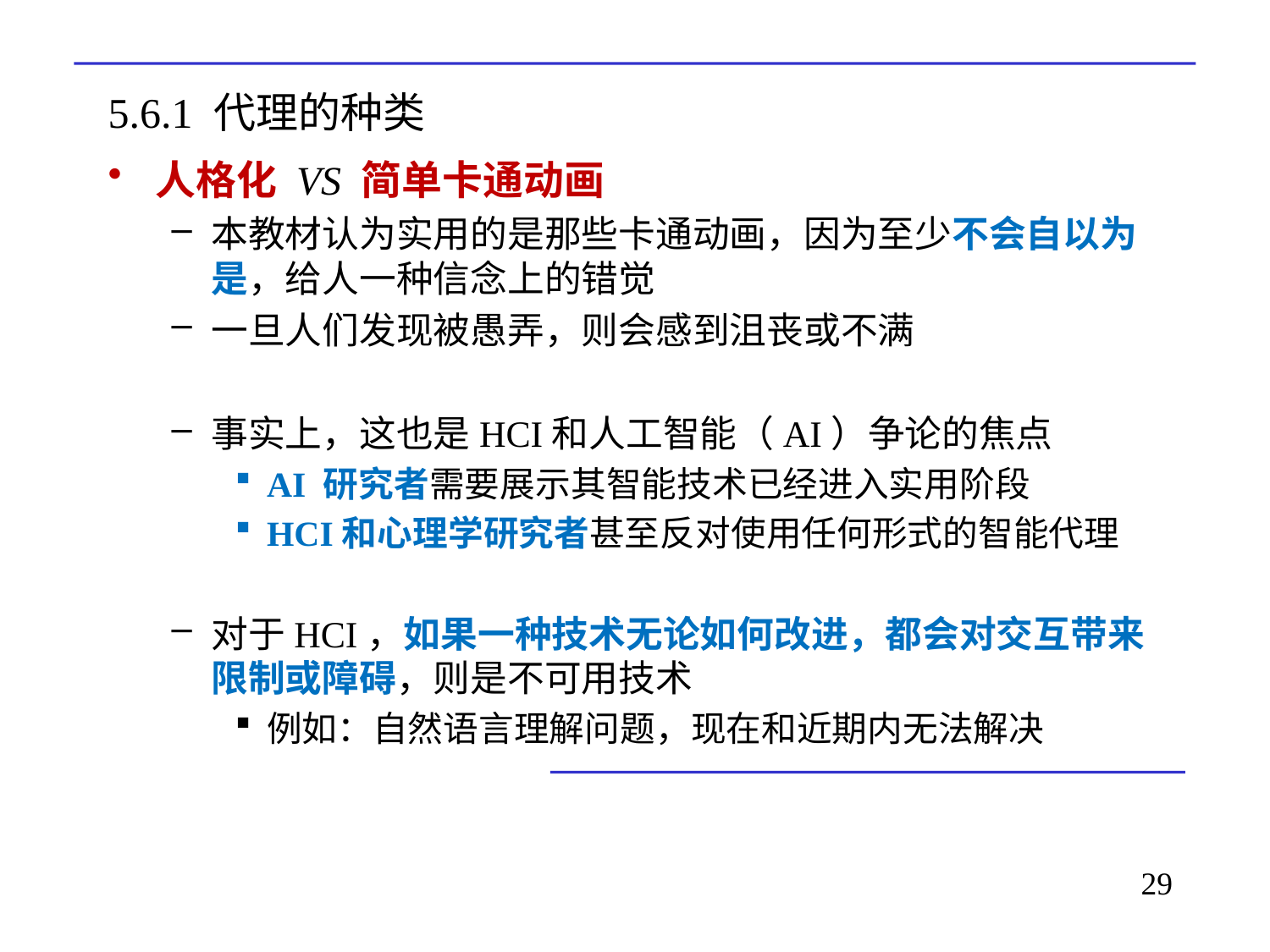

# 5.6.1 代理的种类
人格化 VS 简单卡通动画
本教材认为实用的是那些卡通动画，因为至少不会自以为是，给人一种信念上的错觉
一旦人们发现被愚弄，则会感到沮丧或不满

事实上，这也是HCI和人工智能（AI）争论的焦点
AI 研究者需要展示其智能技术已经进入实用阶段
HCI和心理学研究者甚至反对使用任何形式的智能代理

对于HCI，如果一种技术无论如何改进，都会对交互带来限制或障碍，则是不可用技术
例如：自然语言理解问题，现在和近期内无法解决
29